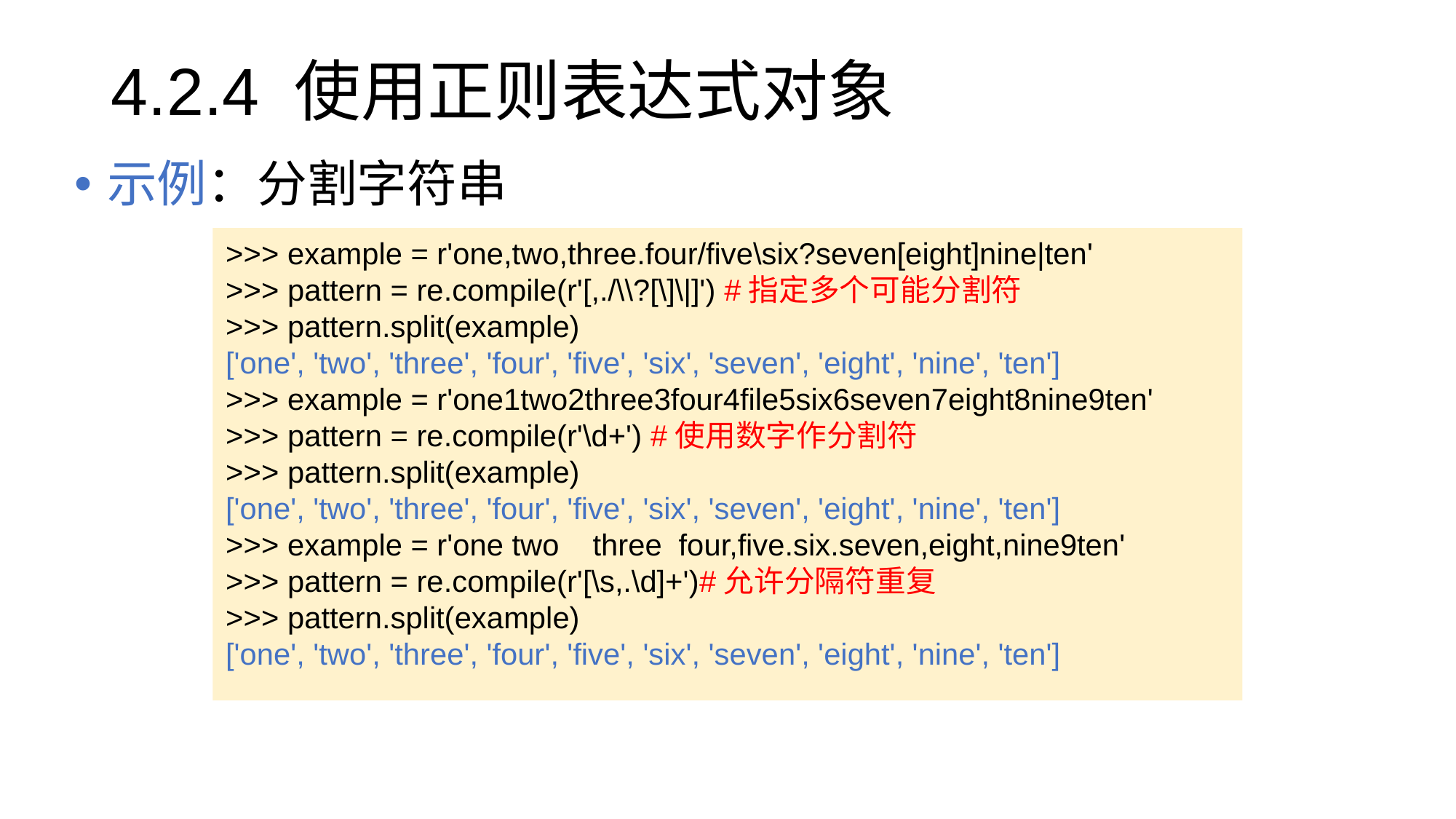

# 4.2.4 使用正则表达式对象
示例：分割字符串
>>> example = r'one,two,three.four/five\six?seven[eight]nine|ten'
>>> pattern = re.compile(r'[,./\\?[\]\|]') #指定多个可能分割符
>>> pattern.split(example)
['one', 'two', 'three', 'four', 'five', 'six', 'seven', 'eight', 'nine', 'ten']
>>> example = r'one1two2three3four4file5six6seven7eight8nine9ten'
>>> pattern = re.compile(r'\d+') #使用数字作分割符
>>> pattern.split(example)
['one', 'two', 'three', 'four', 'five', 'six', 'seven', 'eight', 'nine', 'ten']
>>> example = r'one two    three  four,five.six.seven,eight,nine9ten'
>>> pattern = re.compile(r'[\s,.\d]+')#允许分隔符重复
>>> pattern.split(example)
['one', 'two', 'three', 'four', 'five', 'six', 'seven', 'eight', 'nine', 'ten']